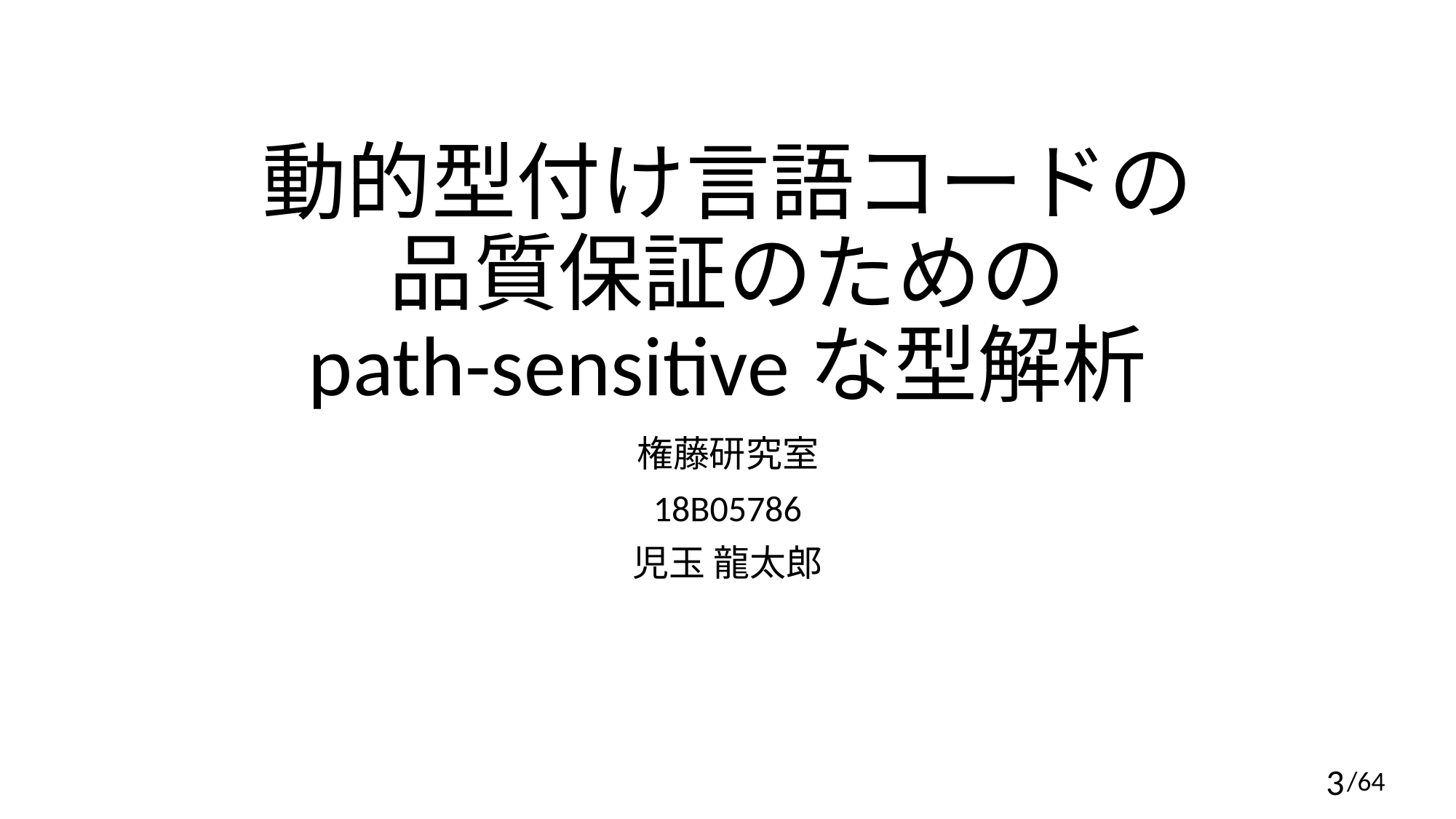

# 動的型付け言語コードの 品質保証のための path-sensitiveな型解析
権藤研究室
18B05786
児玉 龍太郎
/64
3